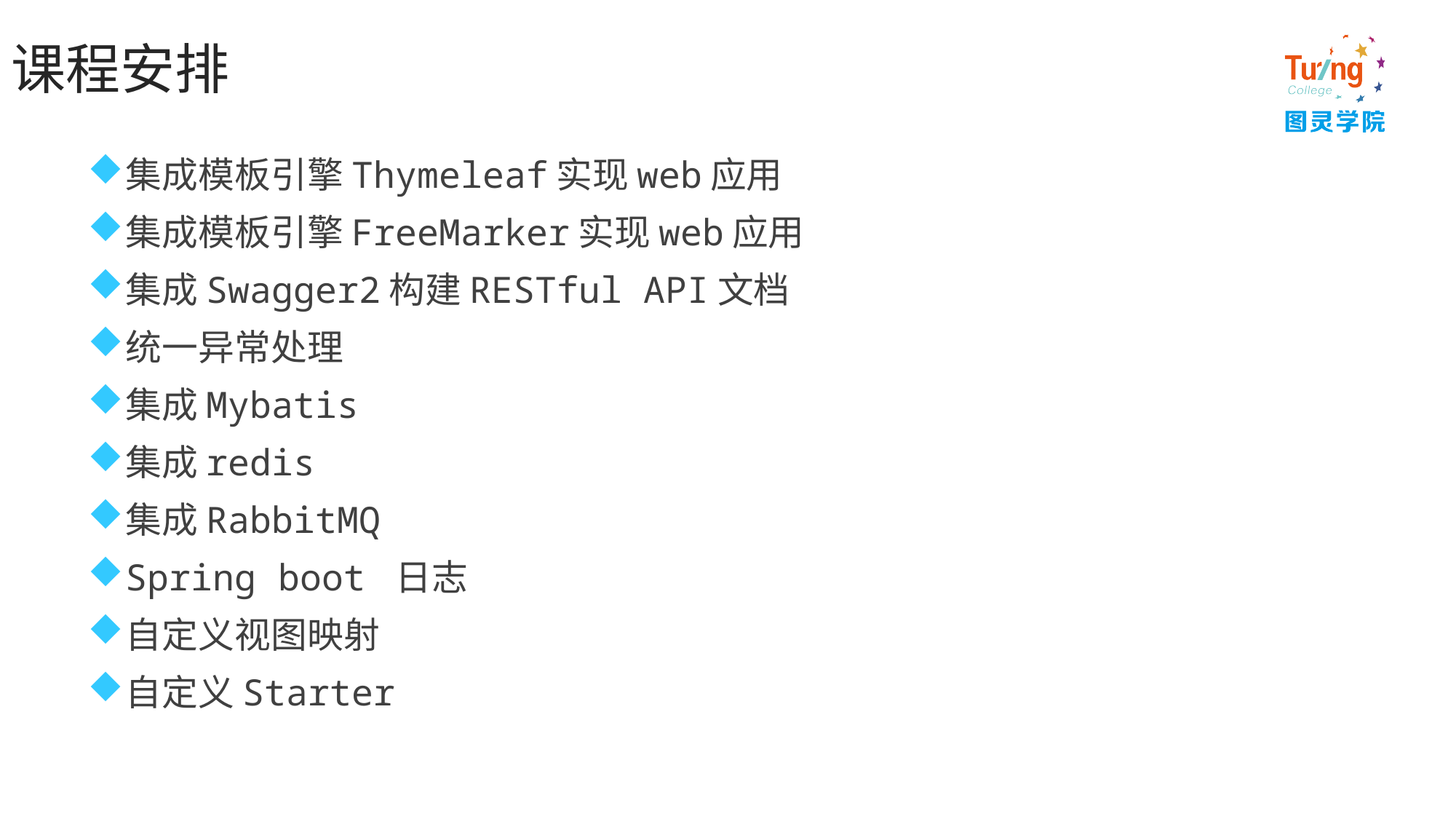

# 课程安排
集成模板引擎Thymeleaf实现web应用
集成模板引擎FreeMarker实现web应用
集成Swagger2构建RESTful API文档
统一异常处理
集成Mybatis
集成redis
集成RabbitMQ
Spring boot 日志
自定义视图映射
自定义Starter